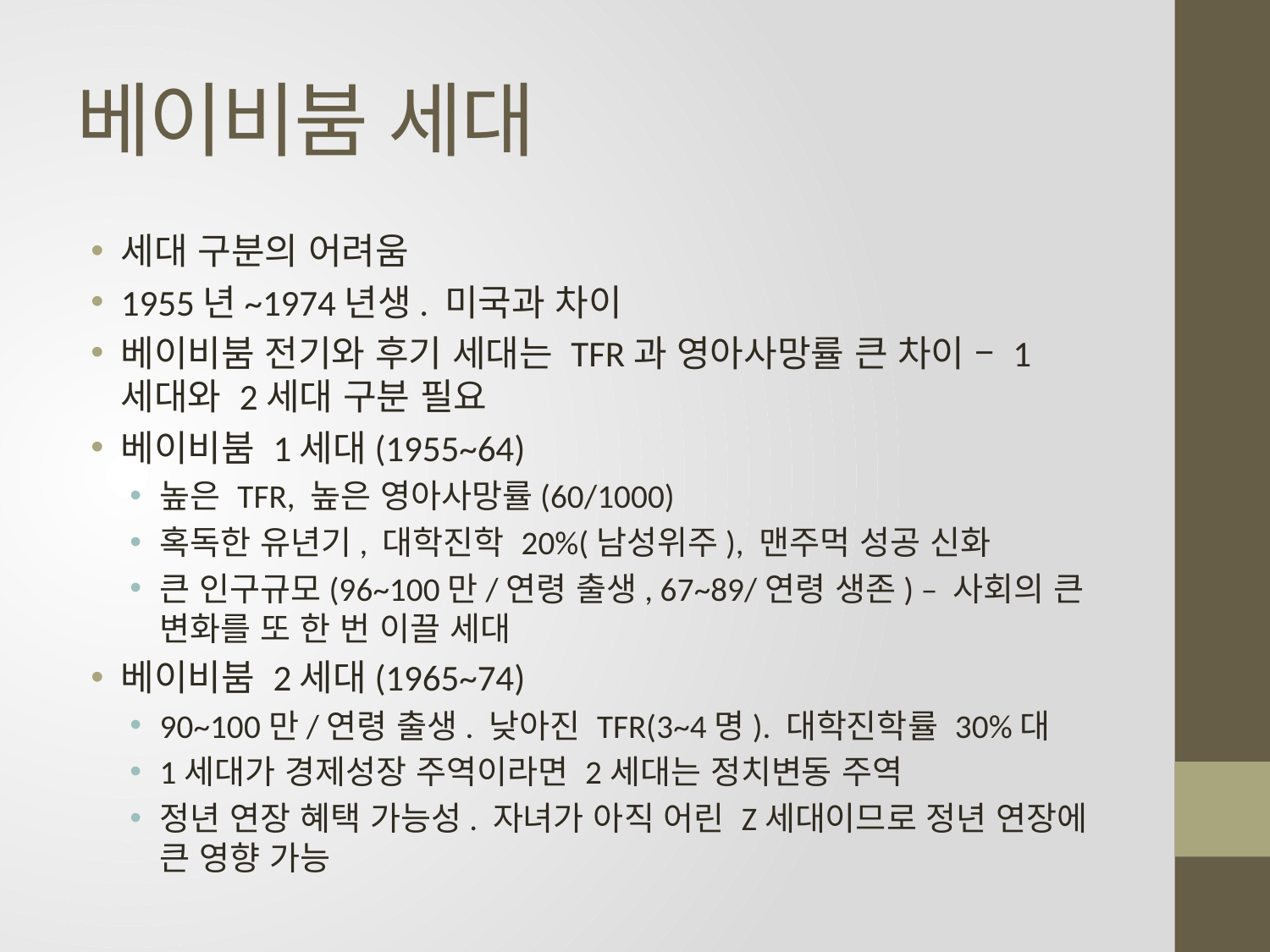

# 베이비붐 세대
세대 구분의 어려움
1955년~1974년생. 미국과 차이
베이비붐 전기와 후기 세대는 TFR과 영아사망률 큰 차이 – 1세대와 2세대 구분 필요
베이비붐 1세대(1955~64)
높은 TFR, 높은 영아사망률(60/1000)
혹독한 유년기, 대학진학 20%(남성위주), 맨주먹 성공 신화
큰 인구규모(96~100만/연령 출생, 67~89/연령 생존) – 사회의 큰 변화를 또 한 번 이끌 세대
베이비붐 2세대(1965~74)
90~100만/연령 출생. 낮아진 TFR(3~4명). 대학진학률 30%대
1세대가 경제성장 주역이라면 2세대는 정치변동 주역
정년 연장 혜택 가능성. 자녀가 아직 어린 Z세대이므로 정년 연장에 큰 영향 가능